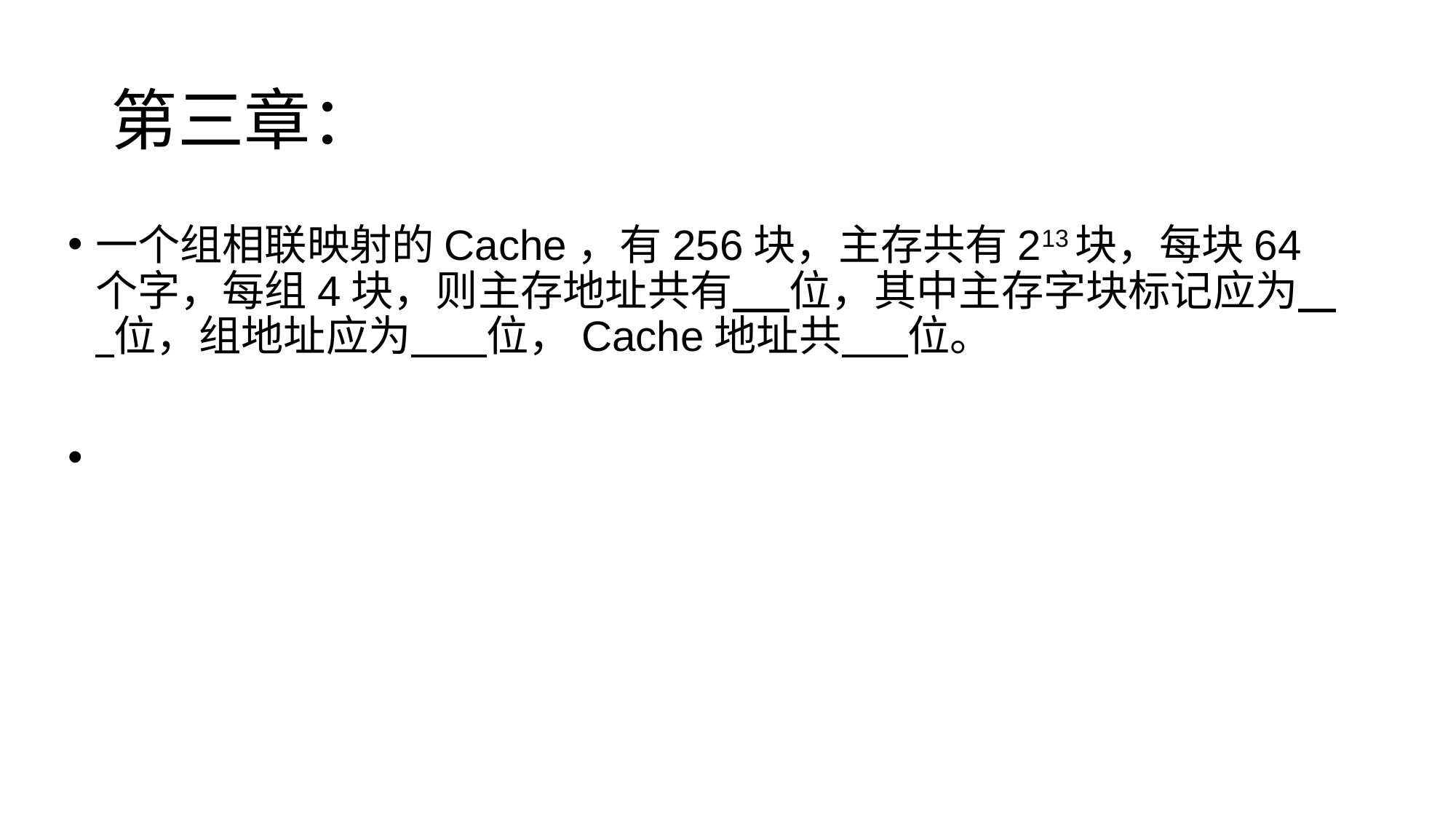

# 第三章：
一个组相联映射的Cache，有256块，主存共有213块，每块64个字，每组4块，则主存地址共有      位，其中主存字块标记应为       位，组地址应为        位，Cache地址共       位。